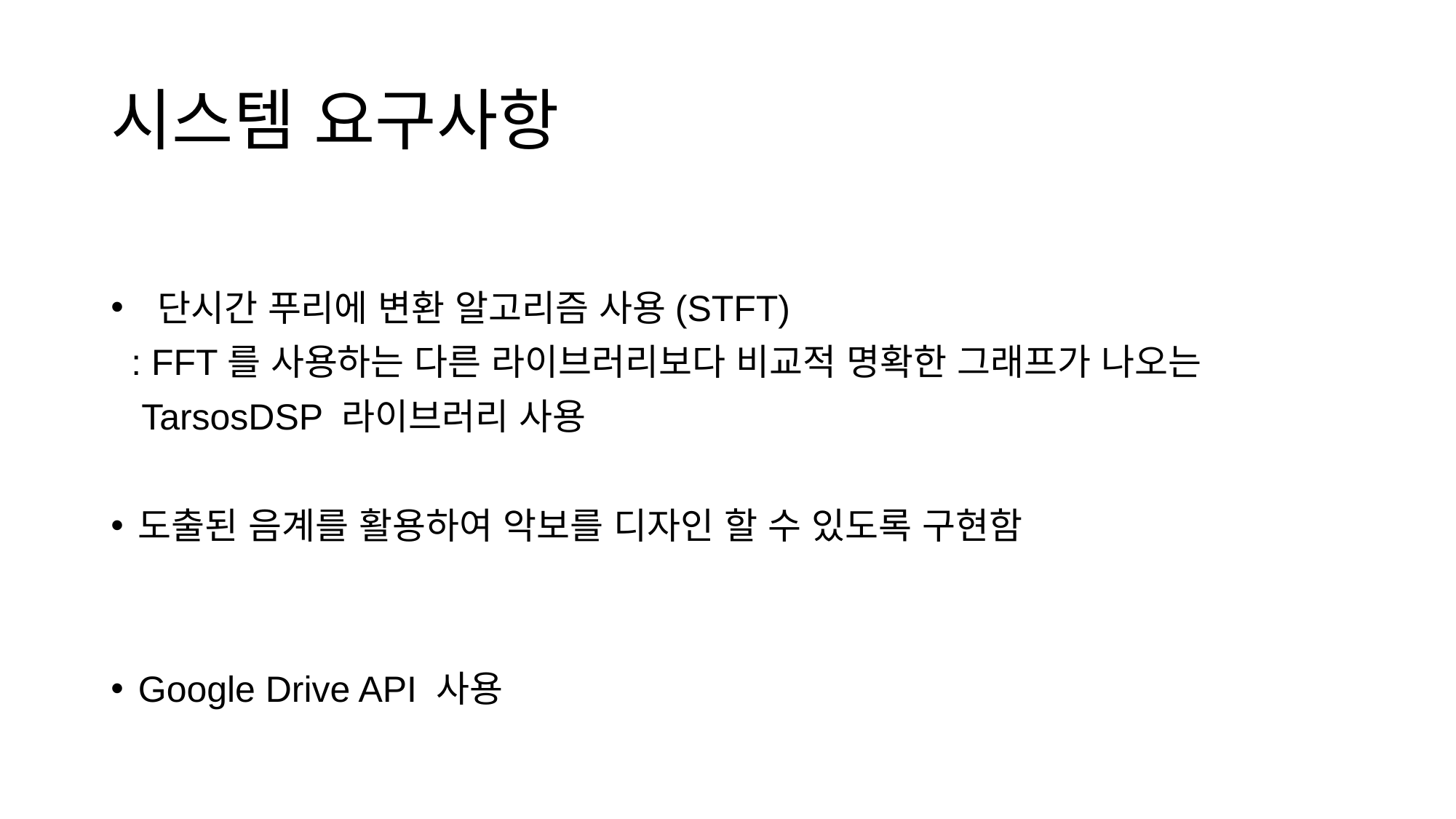

# 시스템 요구사항

 단시간 푸리에 변환 알고리즘 사용(STFT)
  : FFT를 사용하는 다른 라이브러리보다 비교적 명확한 그래프가 나오는
   TarsosDSP 라이브러리 사용

도출된 음계를 활용하여 악보를 디자인 할 수 있도록 구현함

Google Drive API 사용